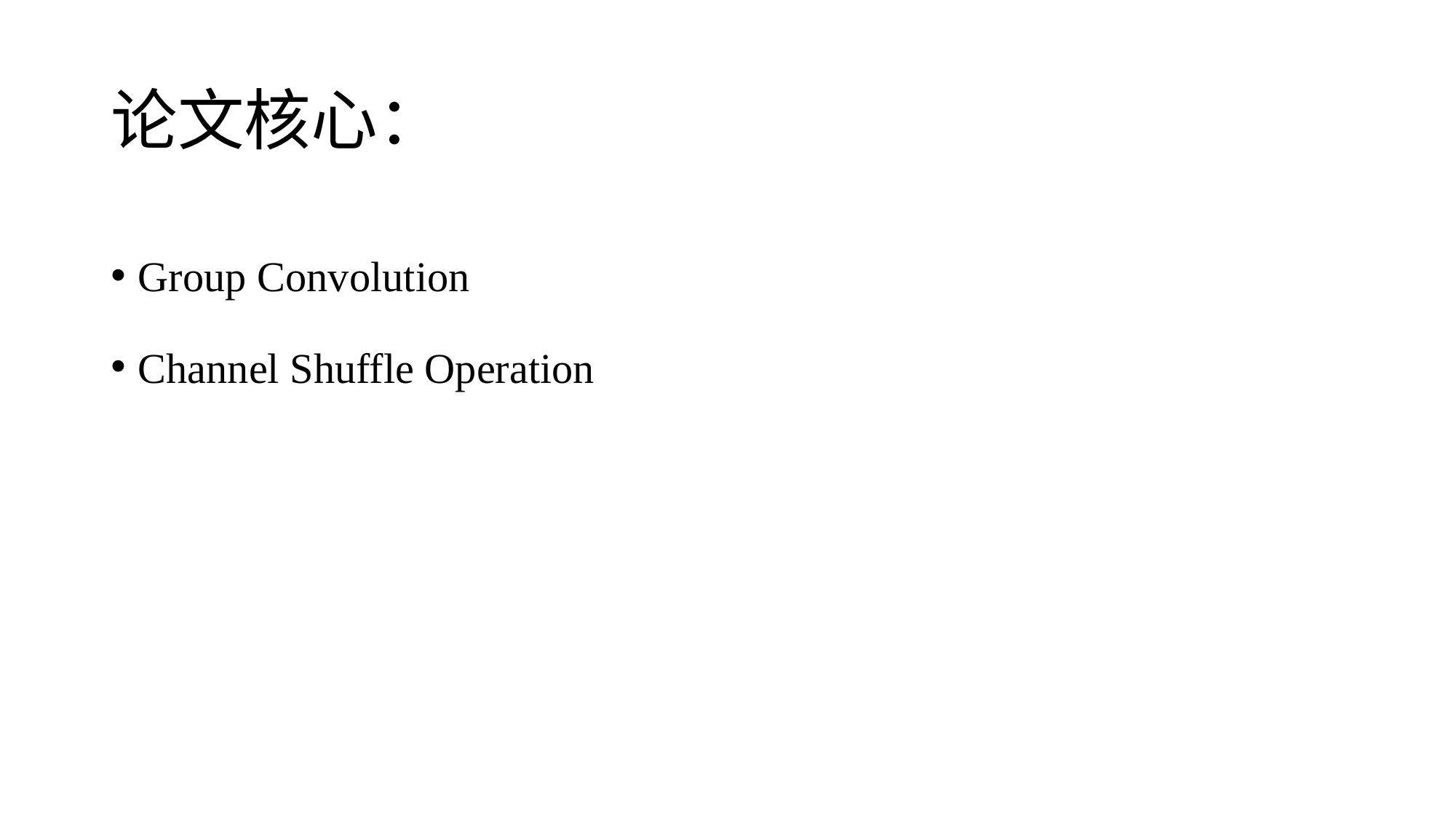

# 论文核心：
Group Convolution
Channel Shuffle Operation